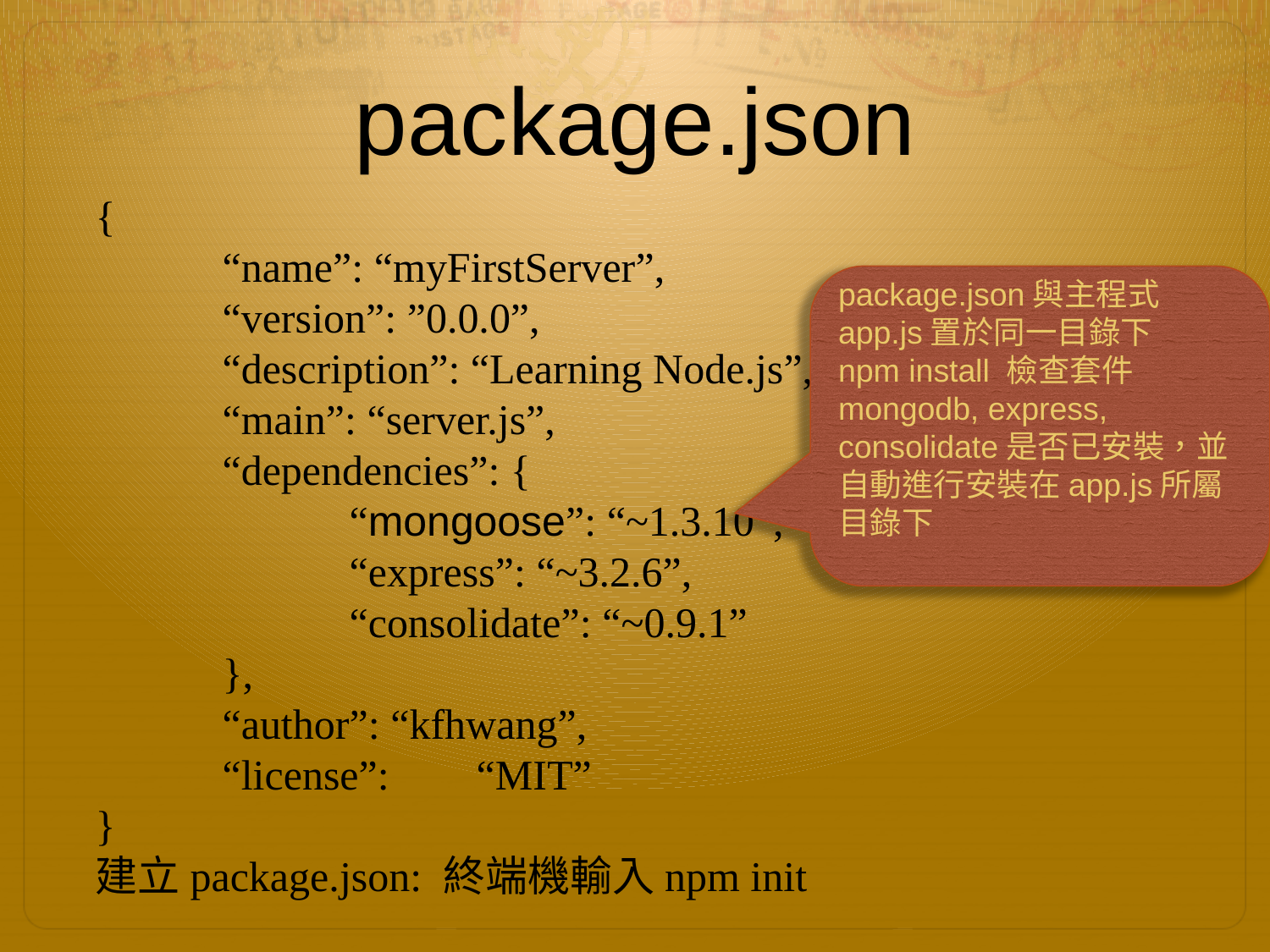

# package.json
{
	“name”: “myFirstServer”,
	“version”: ”0.0.0”,
	“description”: “Learning Node.js”,
	“main”: “server.js”,
	“dependencies”: {
		“mongoose”: “~1.3.10”,
		“express”: “~3.2.6”,
		“consolidate”: “~0.9.1”
	},
	“author”: “kfhwang”,
	“license”:	“MIT”
}
建立package.json: 終端機輸入npm init
package.json與主程式app.js置於同一目錄下
npm install 檢查套件mongodb, express, consolidate是否已安裝，並自動進行安裝在app.js所屬目錄下